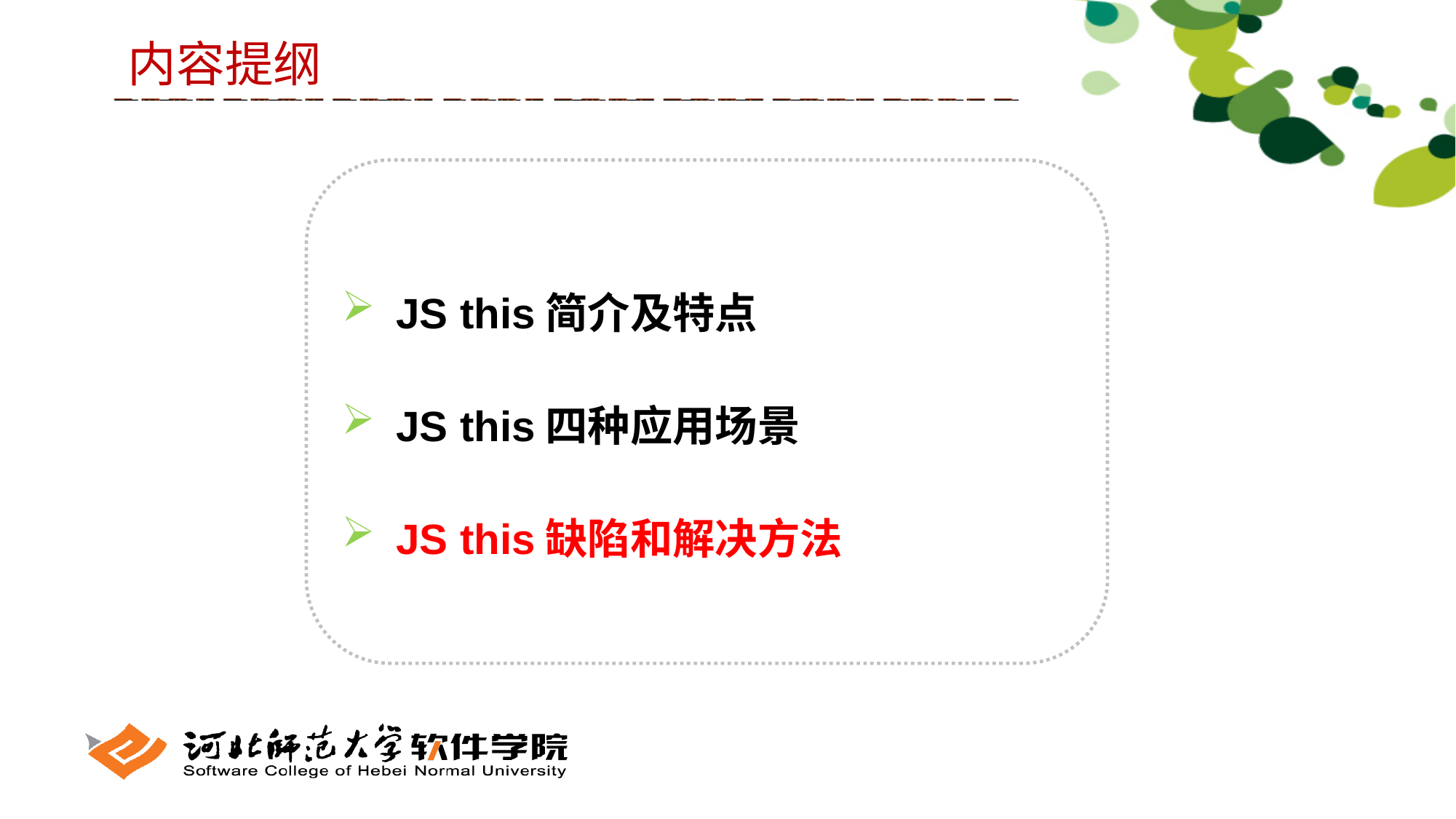

内容提纲
JS this简介及特点
JS this四种应用场景
JS this缺陷和解决方法